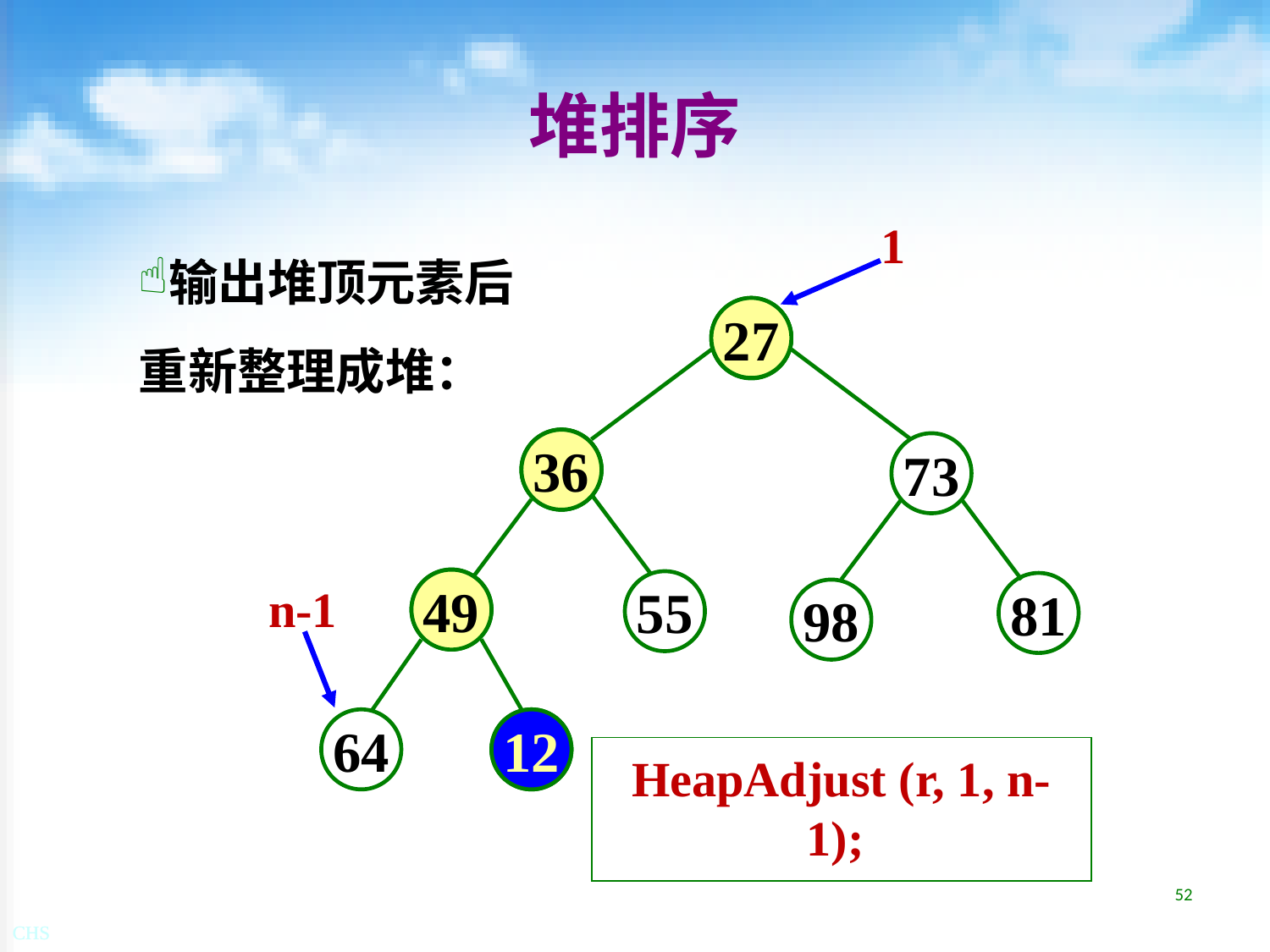

# 堆排序
1

输出堆顶元素后
重新整理成堆：
49
27
12

27
49
36
73

36
49
55
n-1

81
98

64
49
12
HeapAdjust (r, 1, n-1);
52